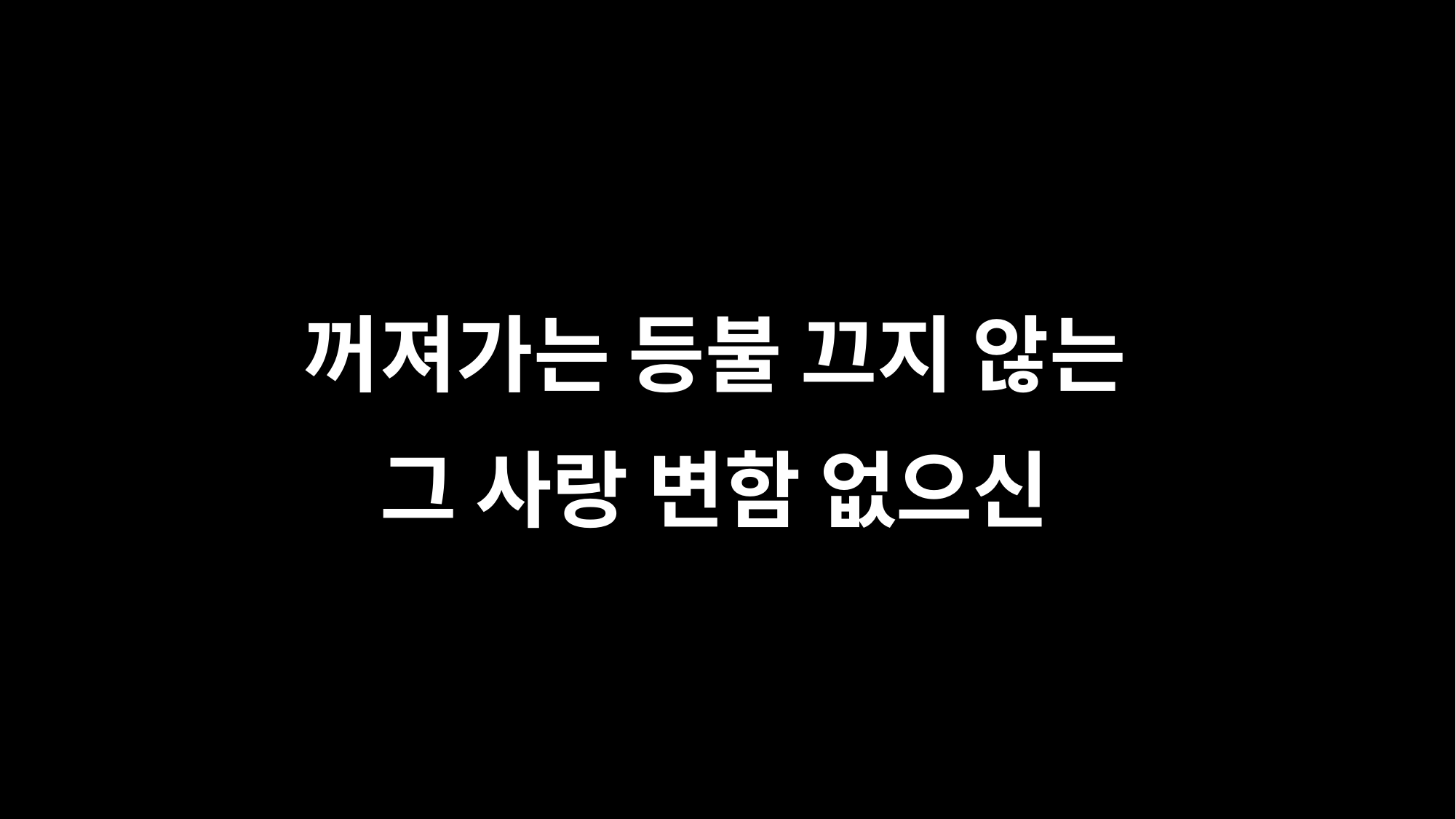

꺼져가는 등불 끄지 않는
그 사랑 변함 없으신